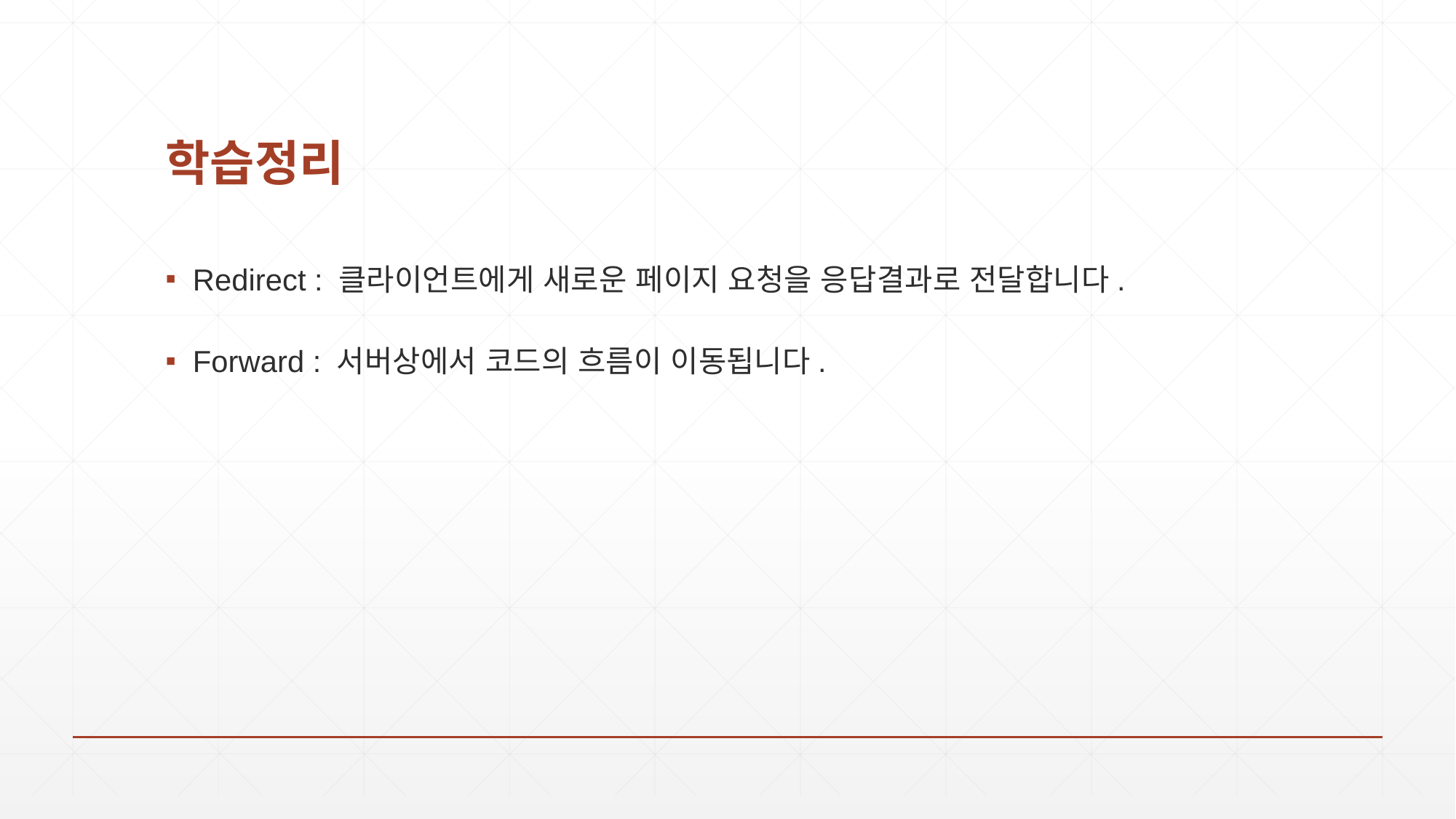

# 학습정리
Redirect : 클라이언트에게 새로운 페이지 요청을 응답결과로 전달합니다.
Forward : 서버상에서 코드의 흐름이 이동됩니다.